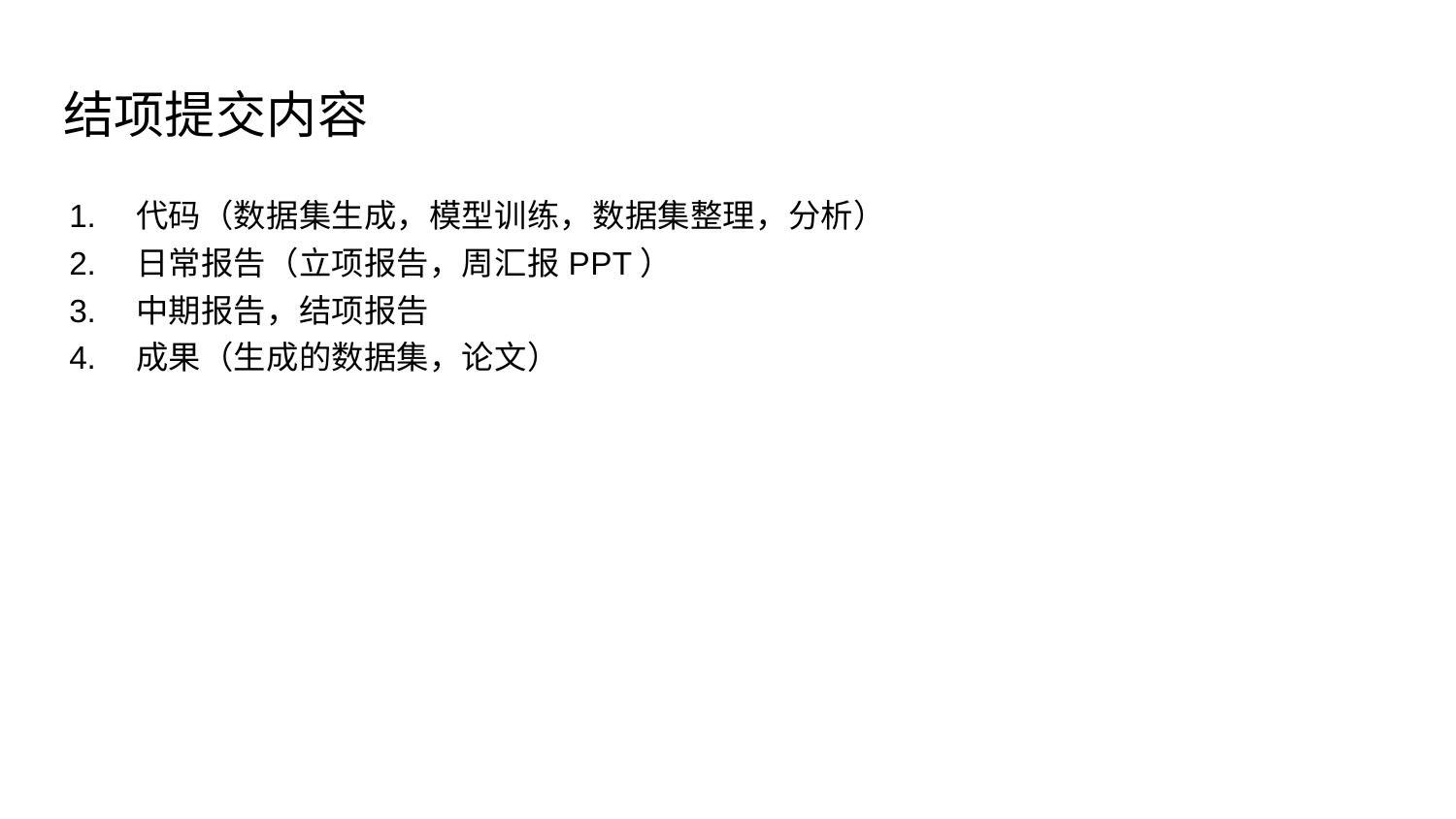

# 结项提交内容
代码（数据集生成，模型训练，数据集整理，分析）
日常报告（立项报告，周汇报PPT）
中期报告，结项报告
成果（生成的数据集，论文）